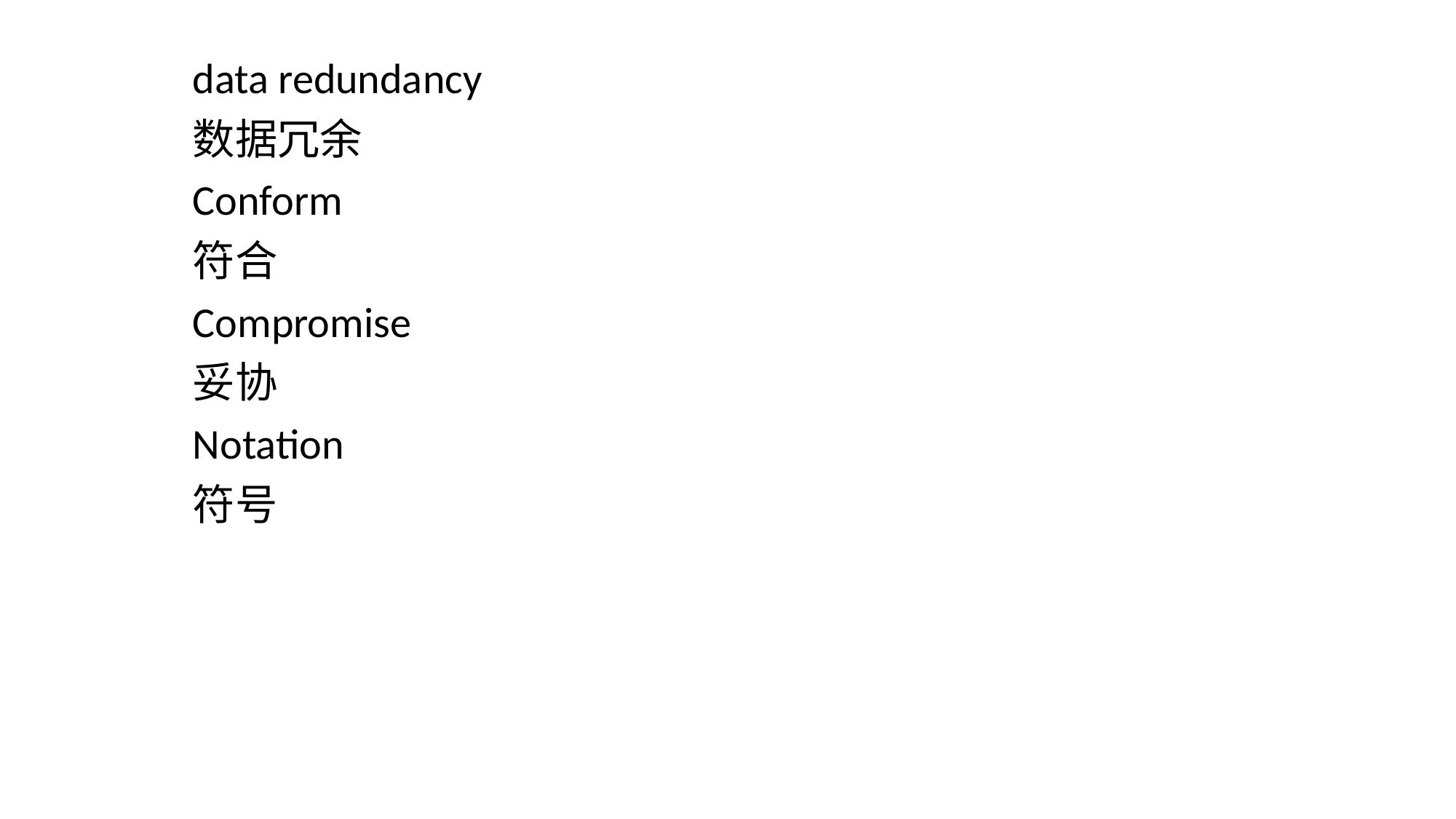

data redundancy
数据冗余
Conform
符合
Compromise
妥协
Notation
符号